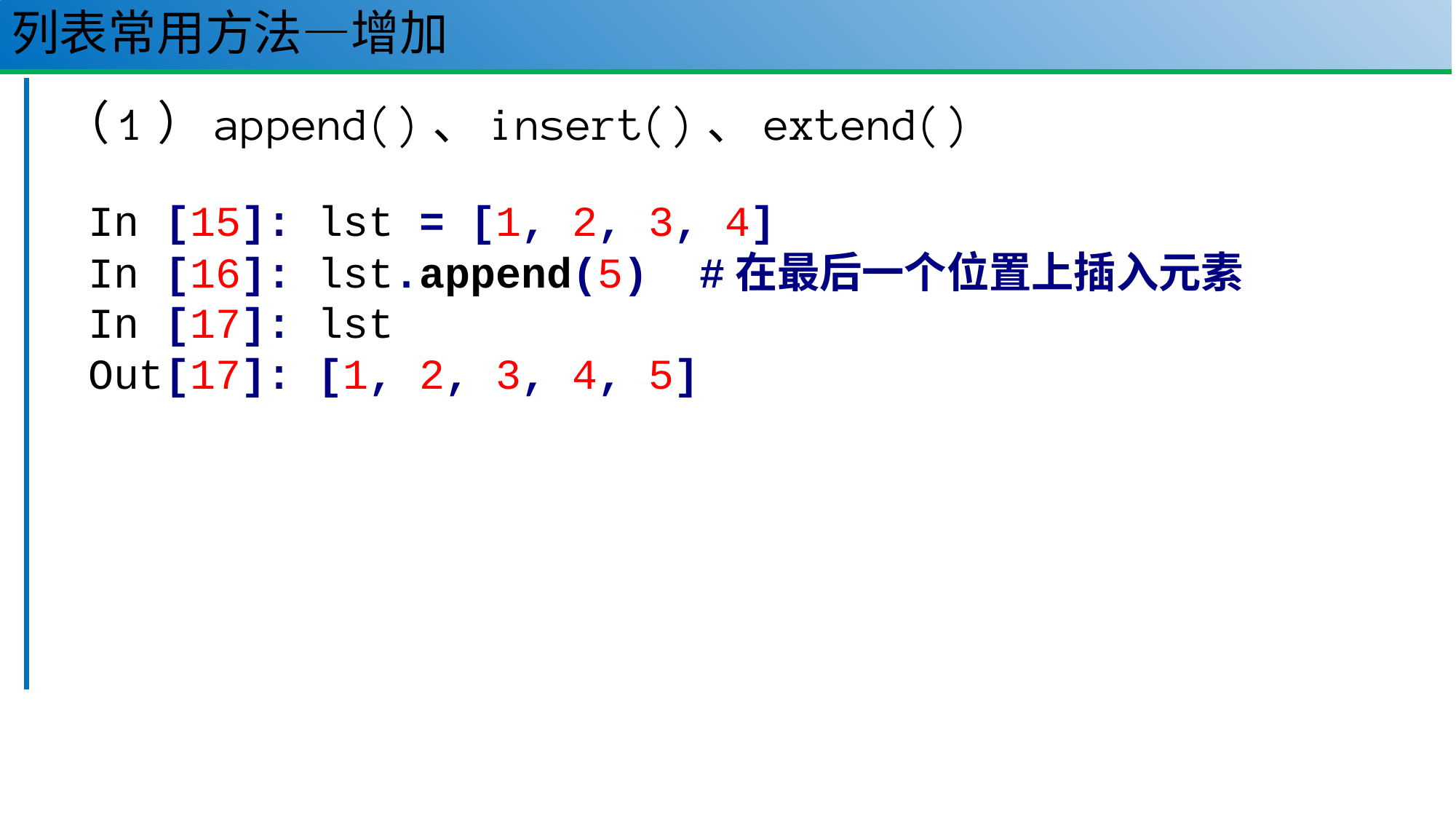

# 列表常用方法—增加
13
（1）append()、insert()、extend()

In [15]: lst = [1, 2, 3, 4]
In [16]: lst.append(5)  #在最后一个位置上插入元素
In [17]: lst
Out[17]: [1, 2, 3, 4, 5]